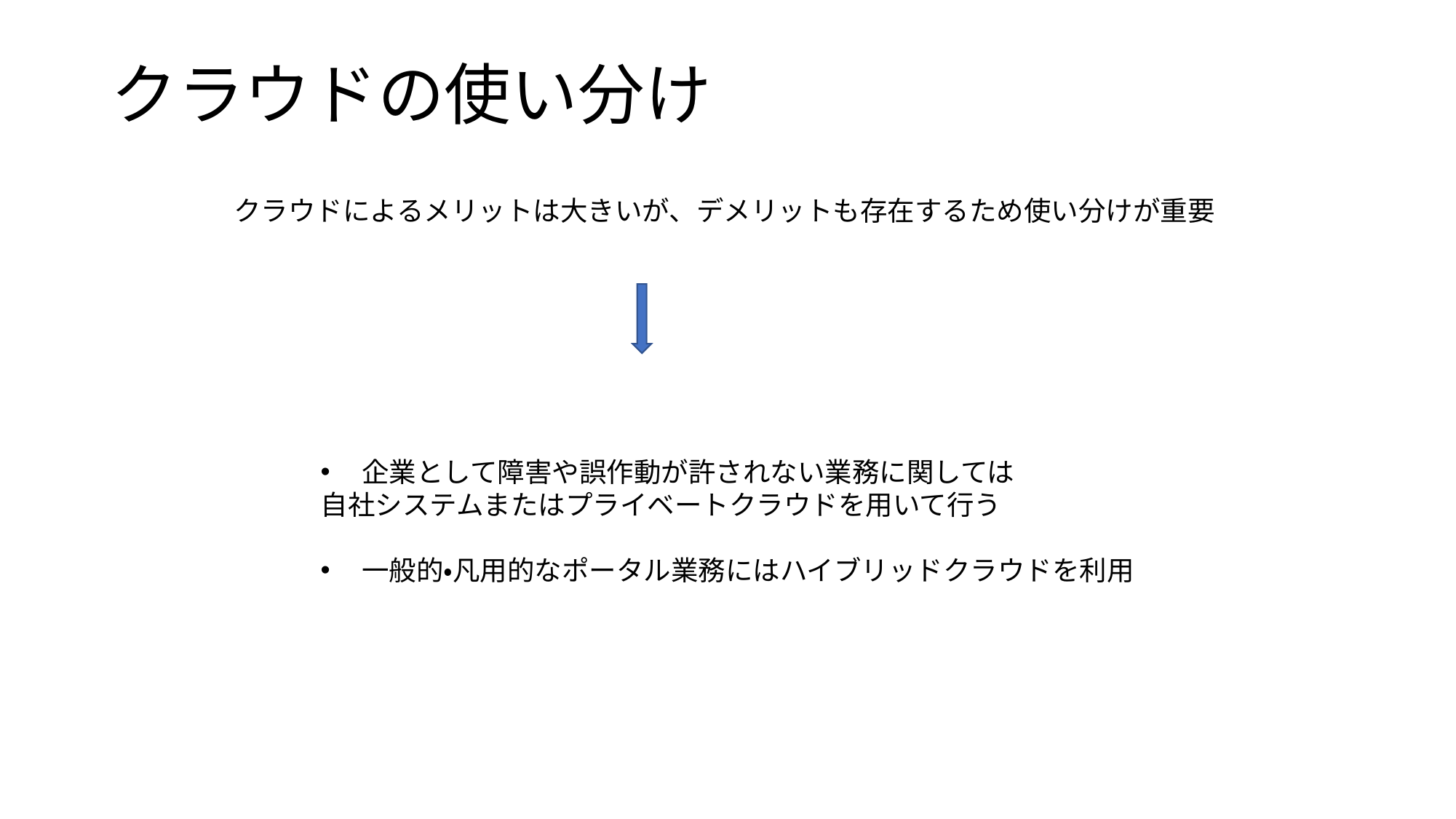

# クラウドの使い分け
クラウドによるメリットは大きいが、デメリットも存在するため使い分けが重要

企業として障害や誤作動が許されない業務に関しては
自社システムまたはプライベートクラウドを用いて行う

一般的・凡用的なポータル業務にはハイブリッドクラウドを利用